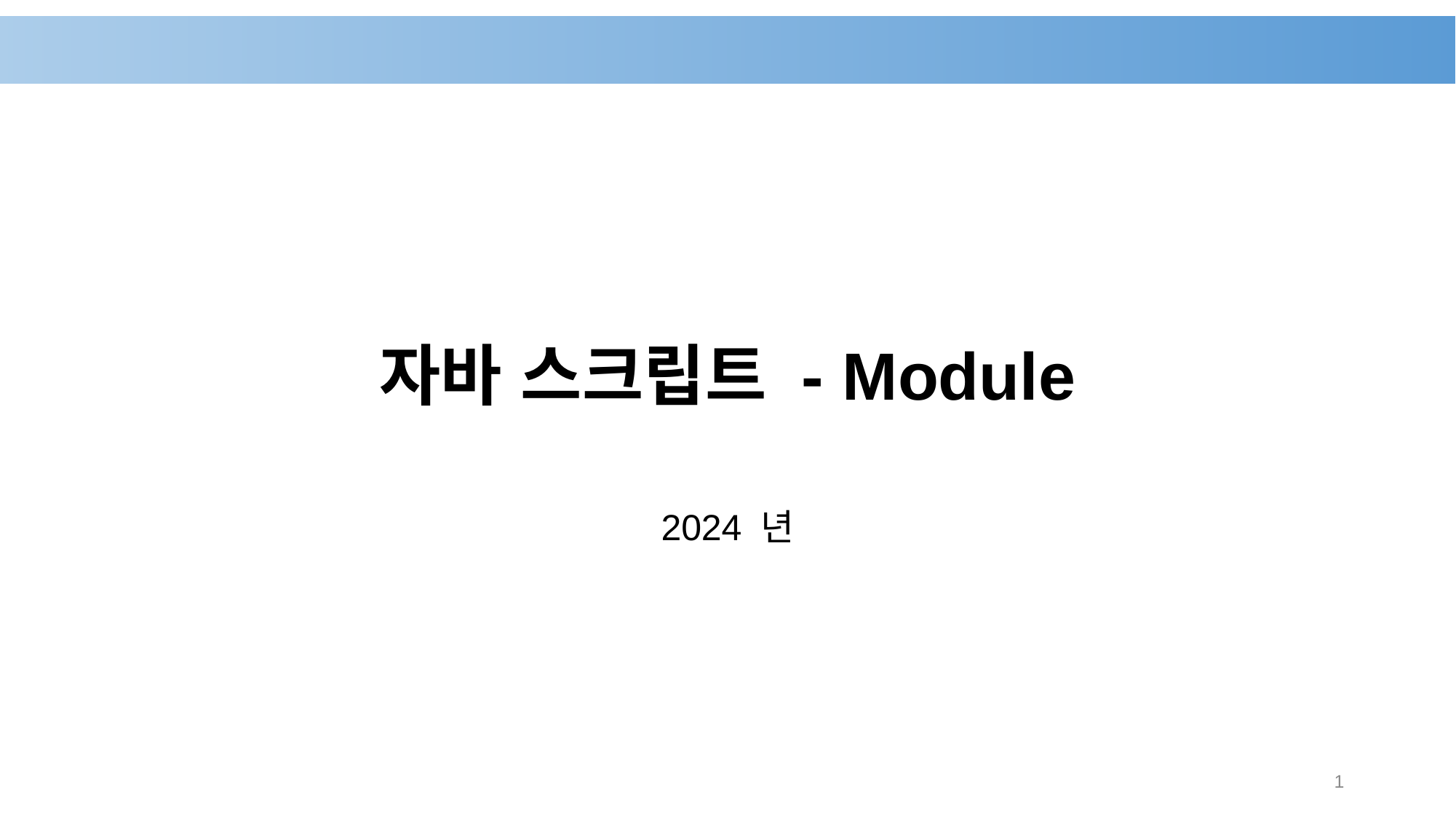

# 자바 스크립트 - Module
2024 년
1